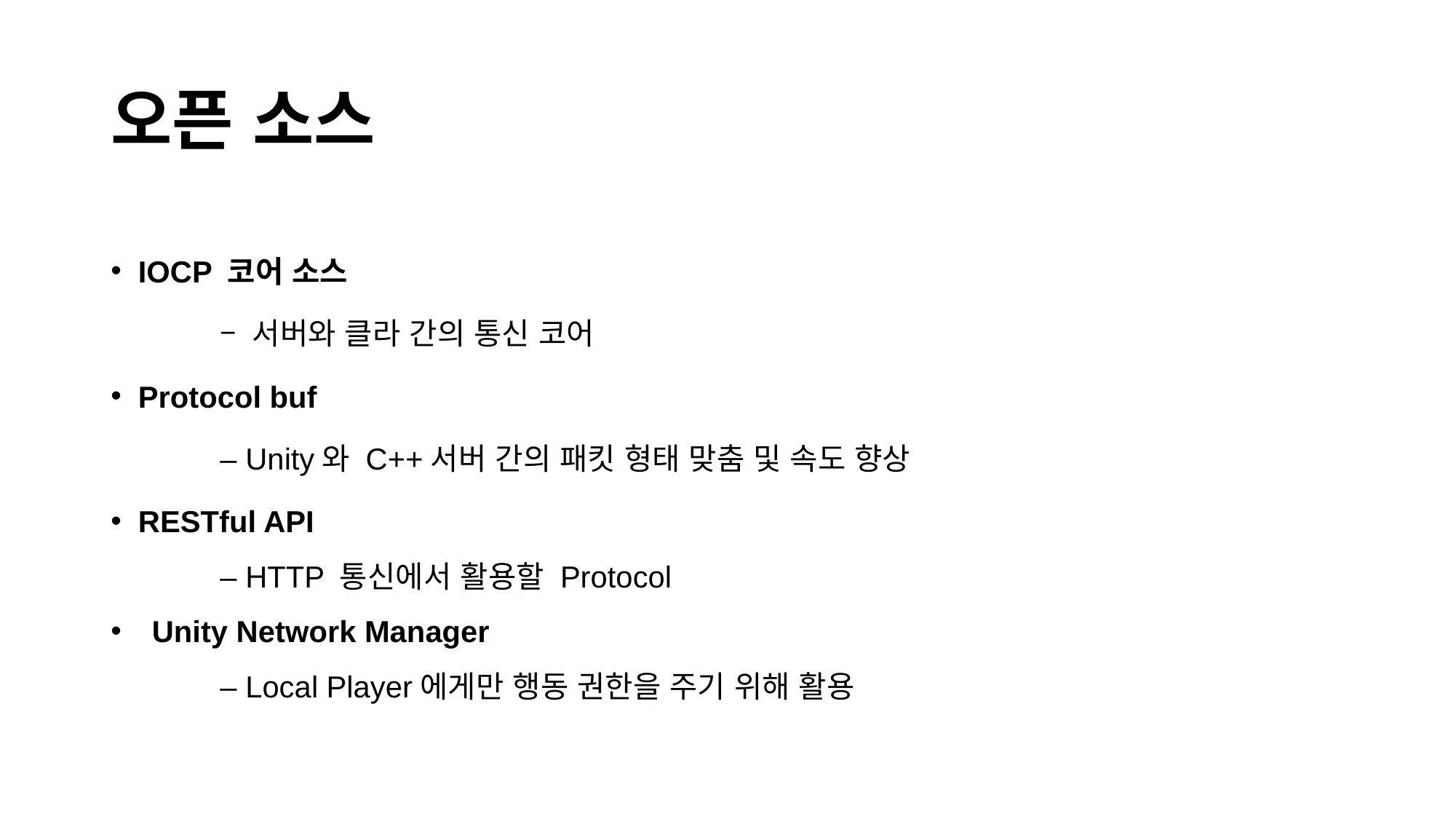

# 오픈 소스

IOCP 코어 소스
	– 서버와 클라 간의 통신 코어
Protocol buf
	– Unity와 C++서버 간의 패킷 형태 맞춤 및 속도 향상
RESTful API
– HTTP 통신에서 활용할 Protocol
Unity Network Manager
	– Local Player에게만 행동 권한을 주기 위해 활용